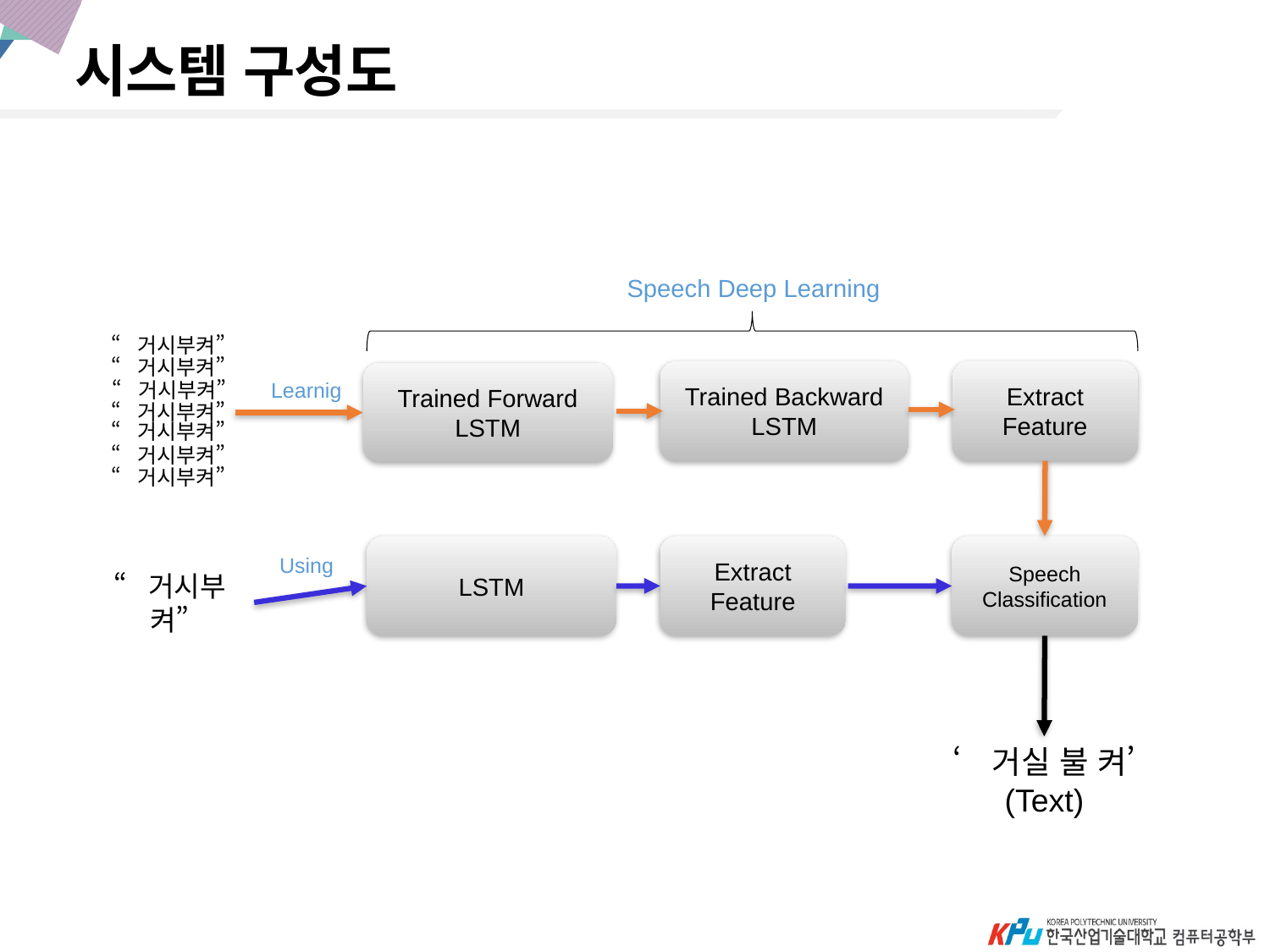

시스템 구성도
Speech Deep Learning
“거시부켜”
“거시부켜”
“거시부켜”
“거시부켜”
“거시부켜”
“거시부켜”
“거시부켜”
Trained Backward LSTM
Extract
Feature
Trained Forward LSTM
Learnig
LSTM
Extract
Feature
Speech
Classification
Using
“거시부켜”
‘거실 불 켜’
(Text)